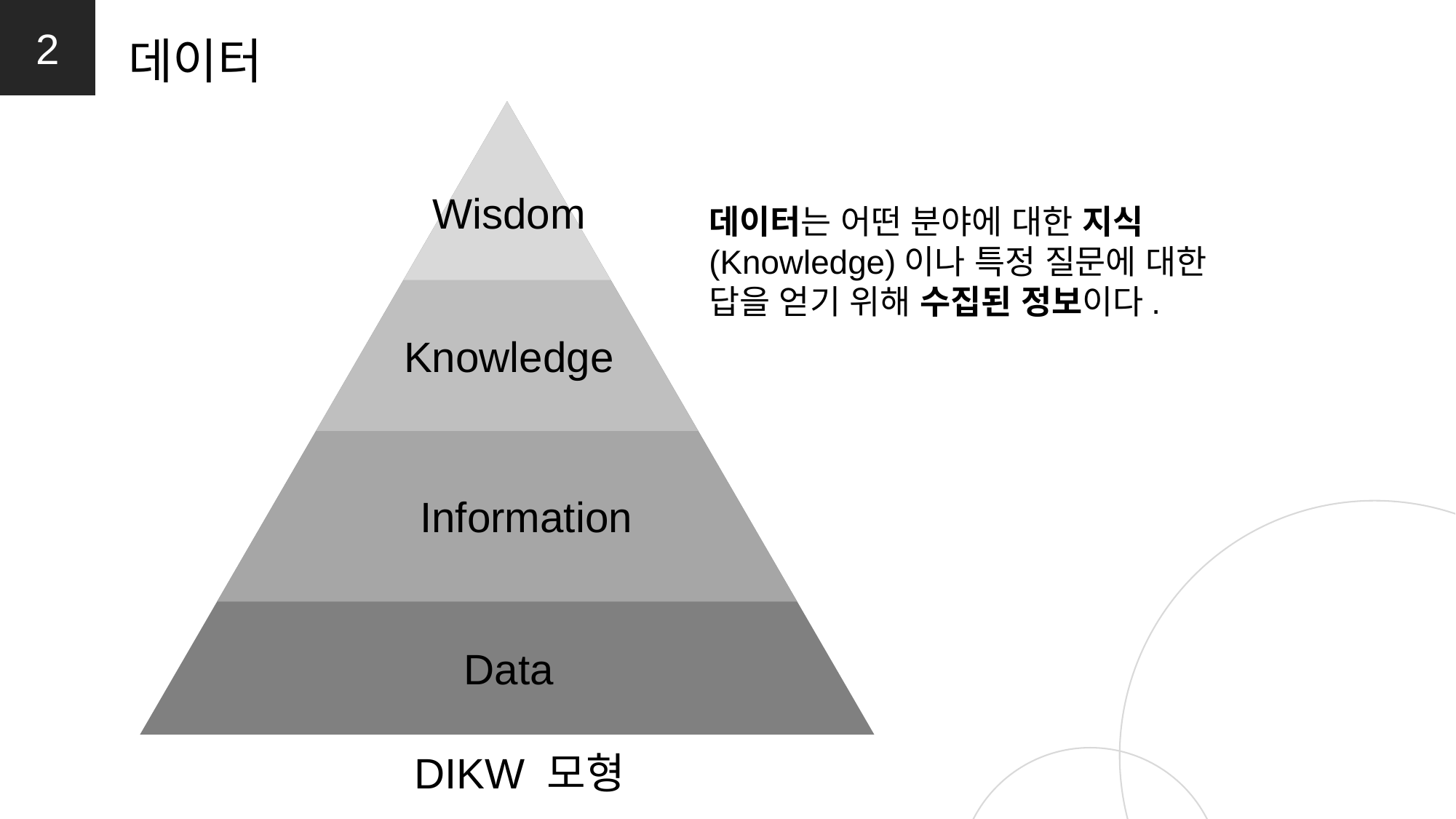

2
데이터

DIKW 모형
Wisdom
Knowledge
Information
Data
데이터는 어떤 분야에 대한 지식(Knowledge)이나 특정 질문에 대한 답을 얻기 위해 수집된 정보이다.